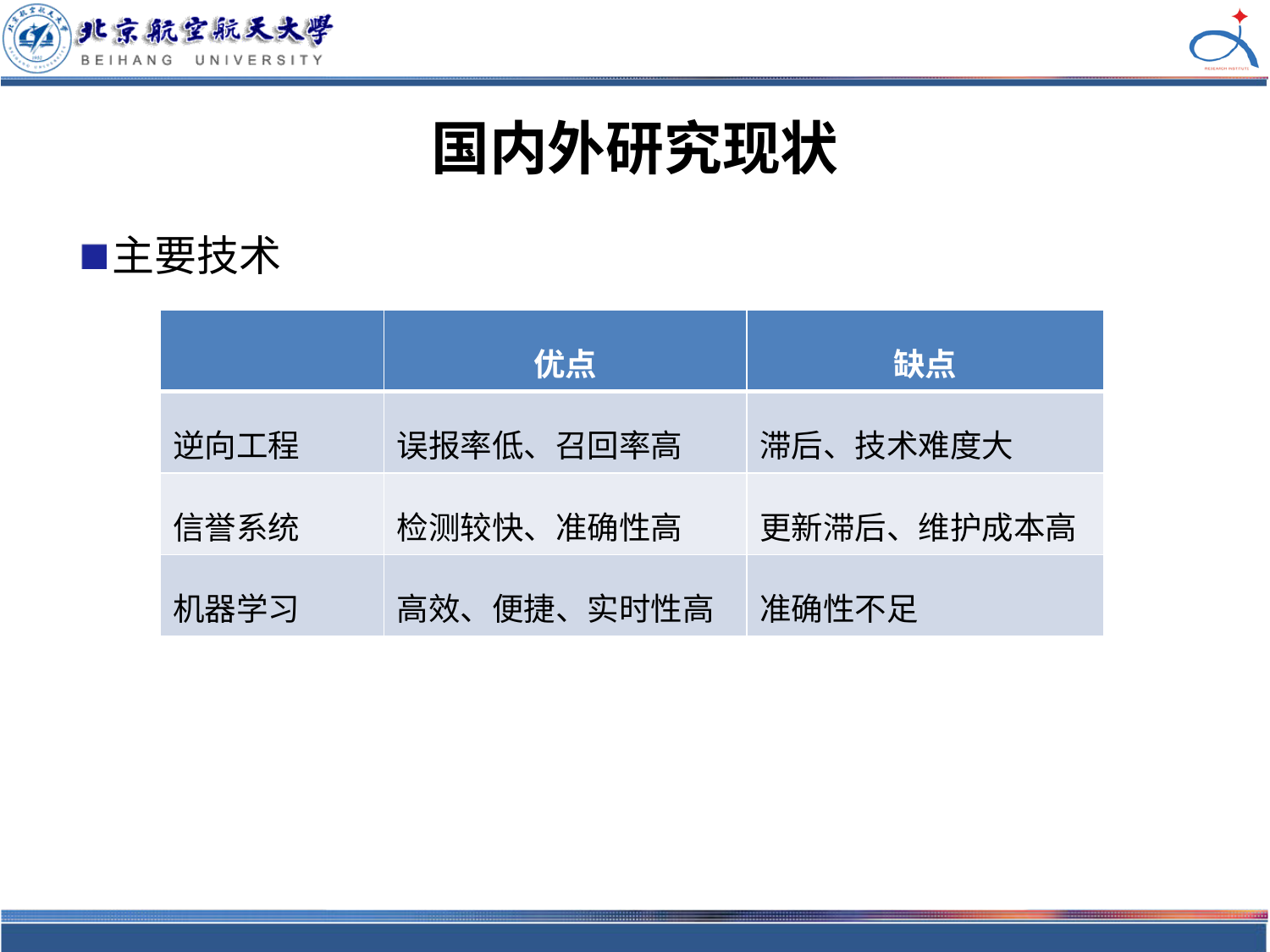

# 国内外研究现状
主要技术

|  | 优点 | 缺点 |
| --- | --- | --- |
| 逆向工程 | 误报率低、召回率高 | 滞后、技术难度大 |
| 信誉系统 | 检测较快、准确性高 | 更新滞后、维护成本高 |
| 机器学习 | 高效、便捷、实时性高 | 准确性不足 |